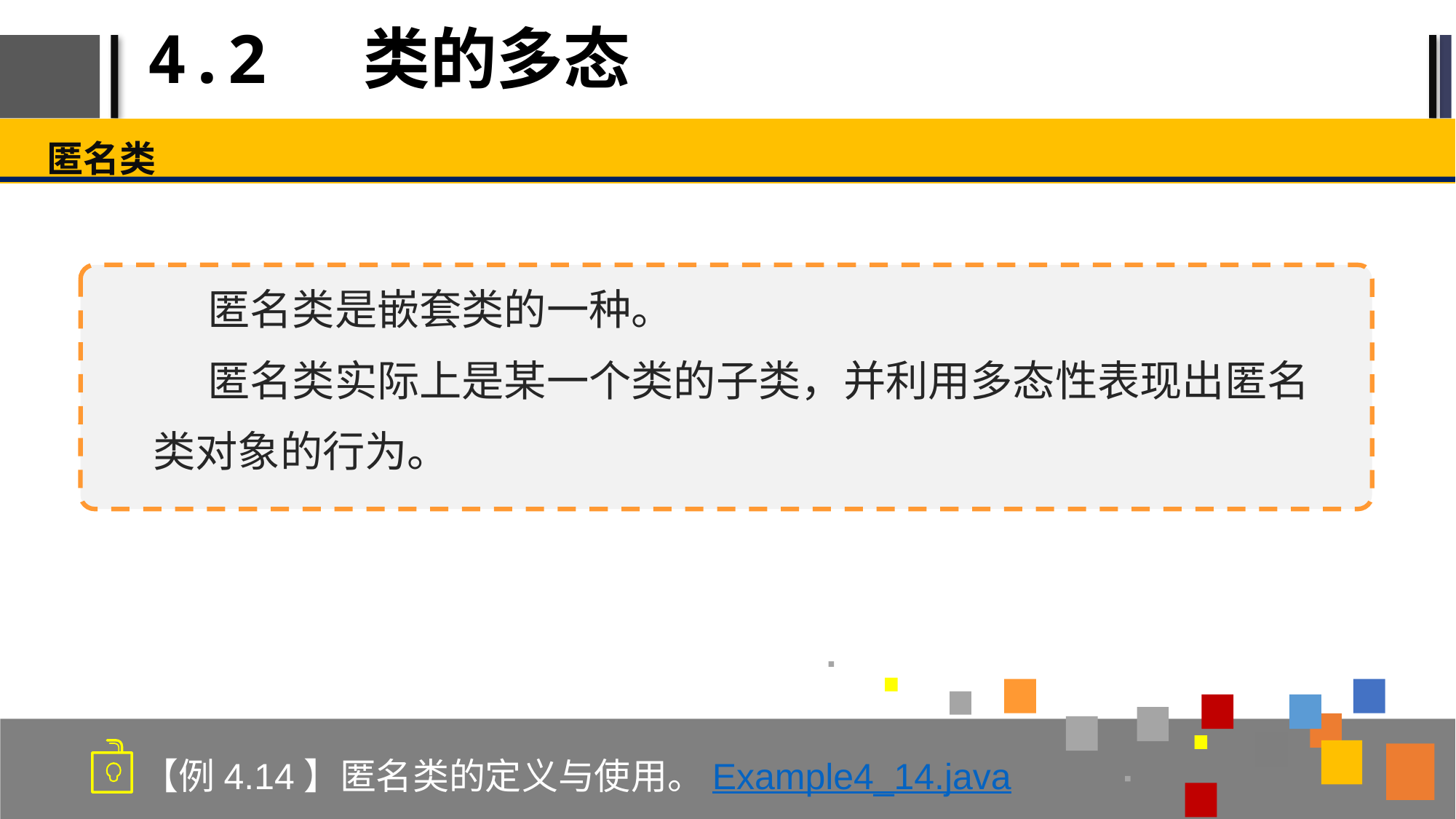

# 4.2  类的多态

匿名类

匿名类是嵌套类的一种。
匿名类实际上是某一个类的子类，并利用多态性表现出匿名类对象的行为。

【例4.14】匿名类的定义与使用。Example4_14.java